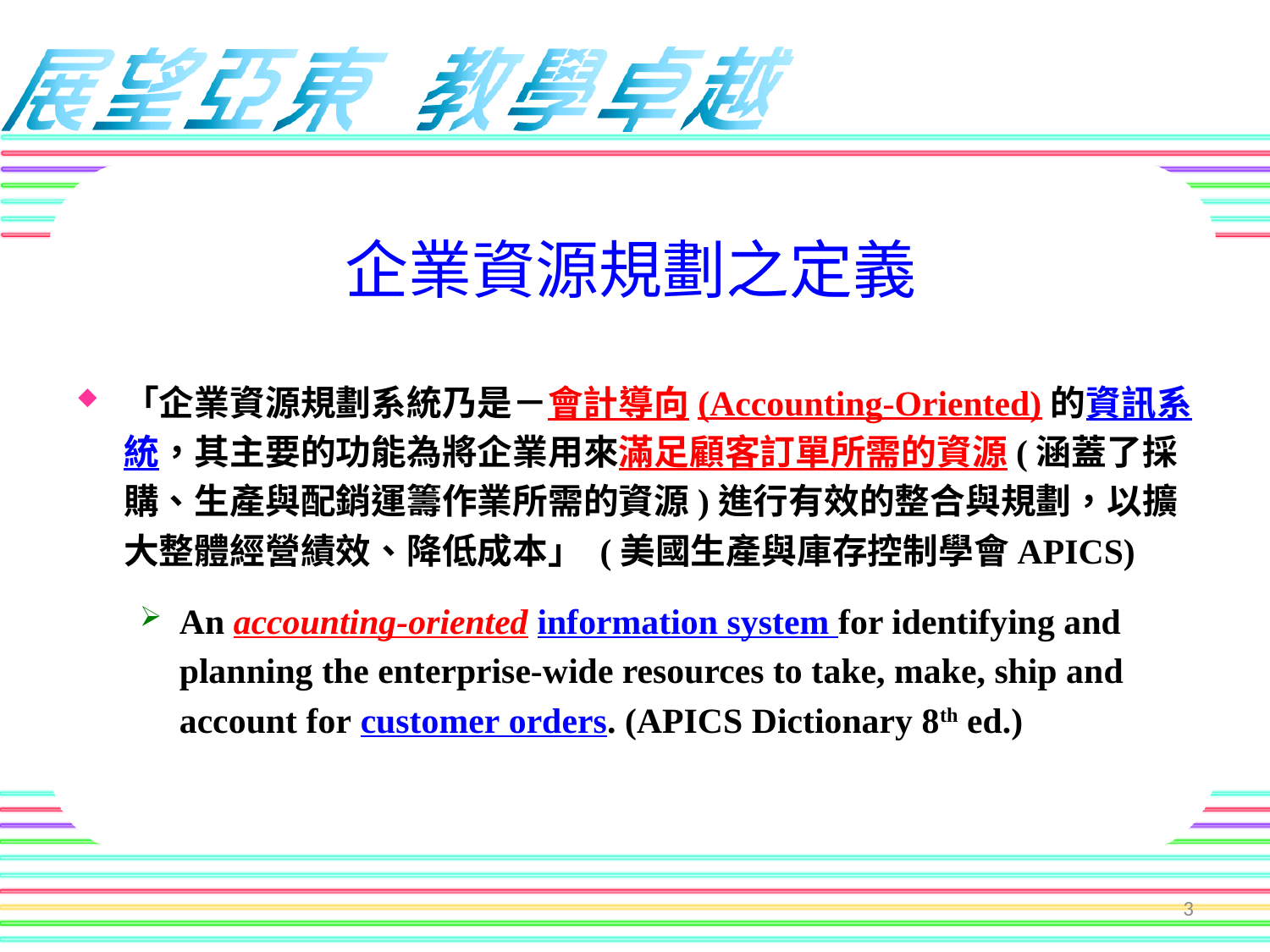

# 企業資源規劃之定義
「企業資源規劃系統乃是－會計導向(Accounting-Oriented)的資訊系統，其主要的功能為將企業用來滿足顧客訂單所需的資源(涵蓋了採購、生產與配銷運籌作業所需的資源)進行有效的整合與規劃，以擴大整體經營績效、降低成本」 (美國生產與庫存控制學會APICS)
An accounting-oriented information system for identifying and planning the enterprise-wide resources to take, make, ship and account for customer orders. (APICS Dictionary 8th ed.)
3